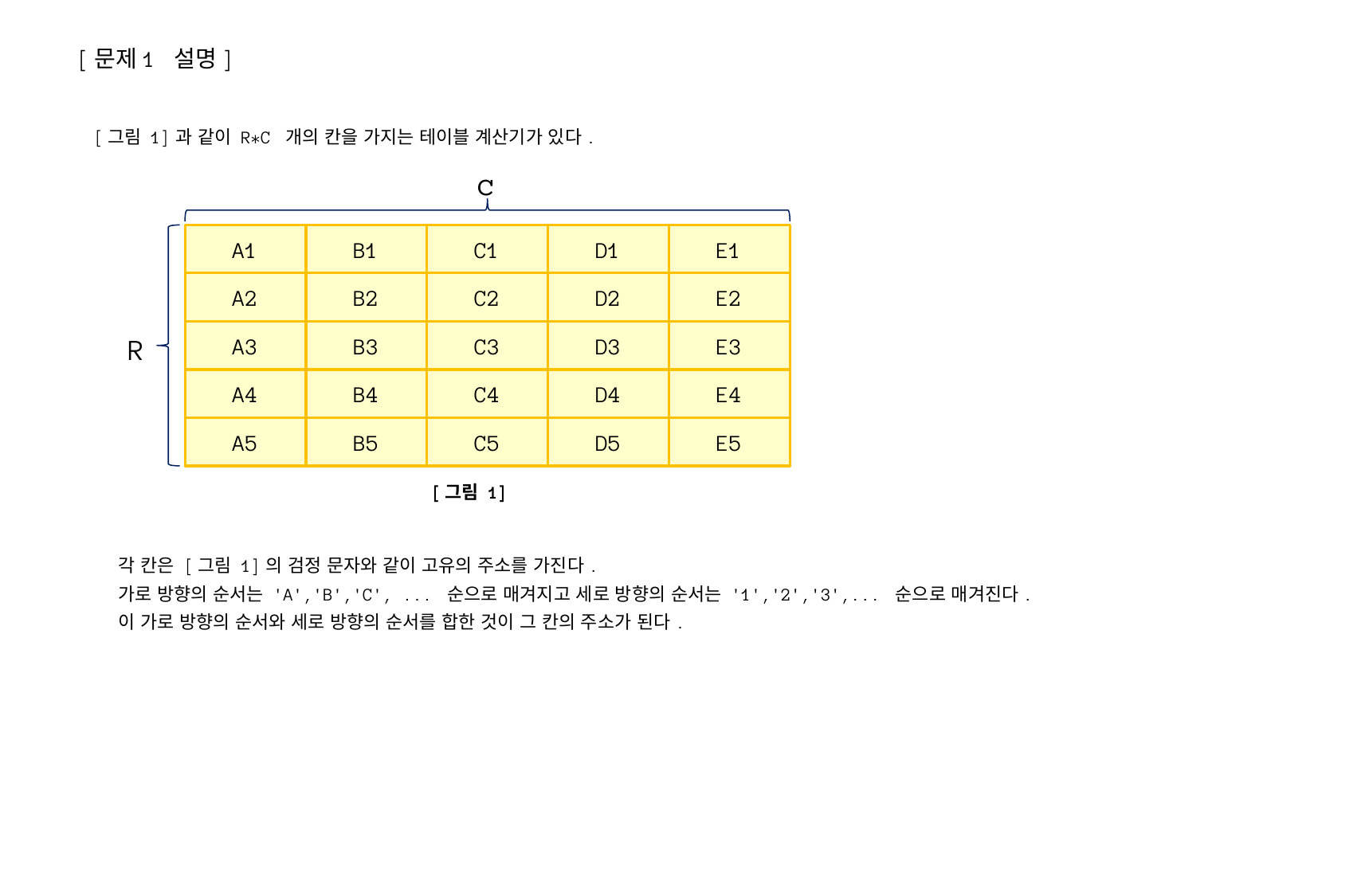

[문제1 설명]
[그림 1]과 같이 R*C 개의 칸을 가지는 테이블 계산기가 있다.
c

E1
D1
C1
B1
A1
E2
D2
C2
B2
A2
R
E3
D3
C3
B3
A3
E4
D4
C4
B4
A4
E5
D5
C5
B5
A5
[그림 1]
각 칸은 [그림 1]의 검정 문자와 같이 고유의 주소를 가진다.
가로 방향의 순서는 'A','B','C', ... 순으로 매겨지고 세로 방향의 순서는 '1','2','3',... 순으로 매겨진다.
이 가로 방향의 순서와 세로 방향의 순서를 합한 것이 그 칸의 주소가 된다.